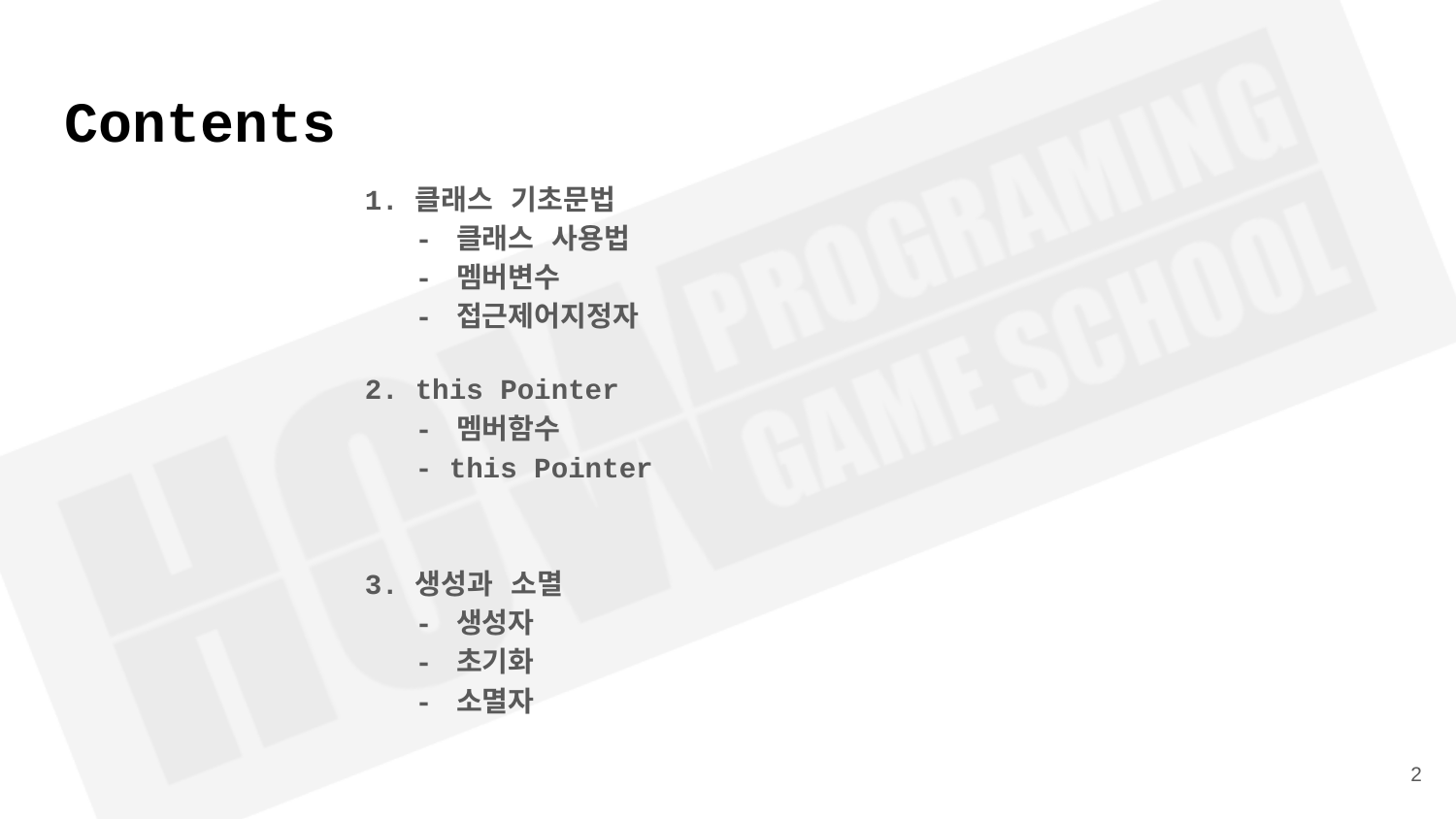

# Contents
클래스 기초문법
- 클래스 사용법
- 멤버변수
- 접근제어지정자
this Pointer
- 멤버함수
- this Pointer
생성과 소멸
- 생성자
- 초기화
- 소멸자
2